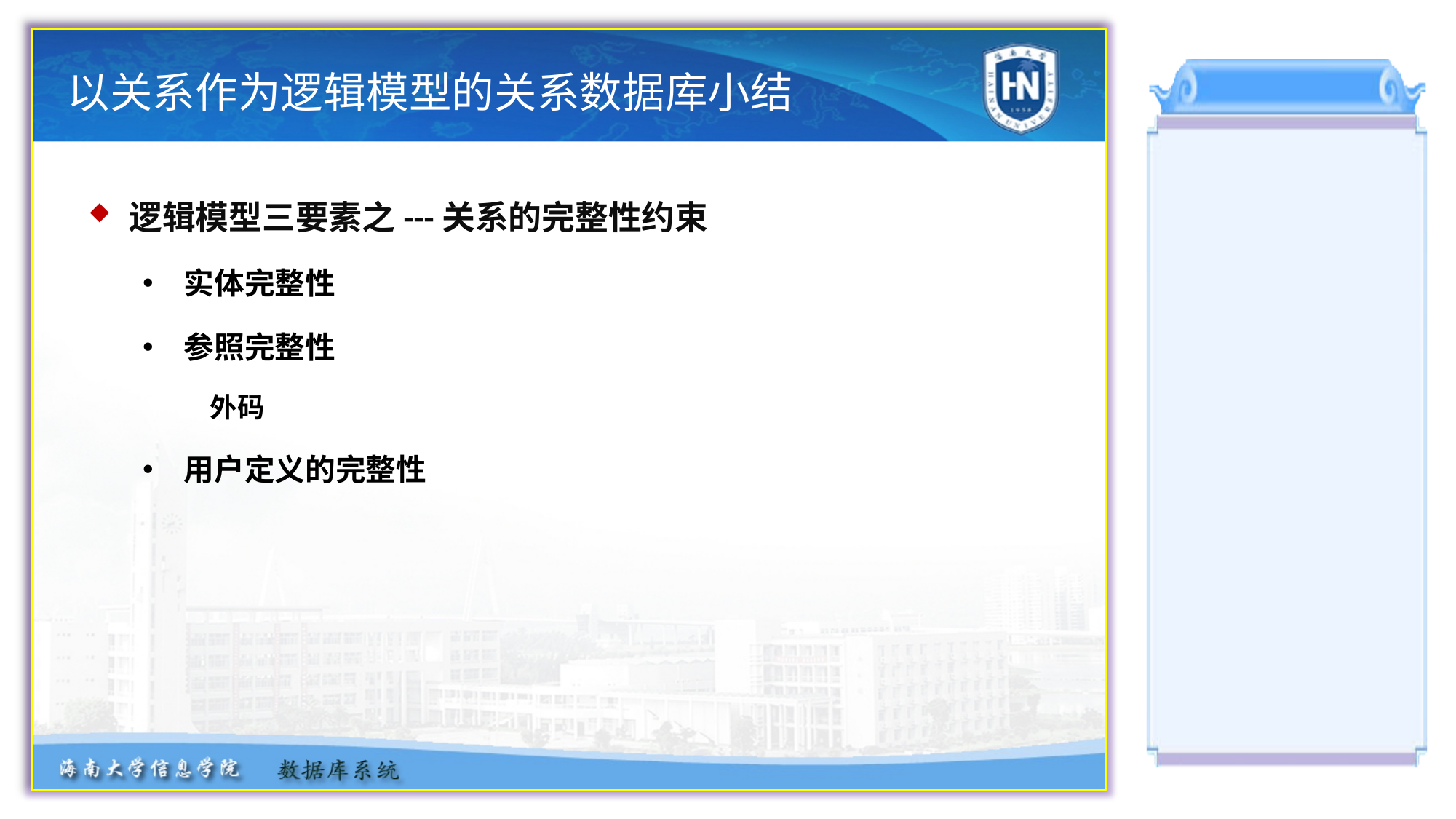

# 以关系作为逻辑模型的关系数据库小结
逻辑模型三要素之---关系的完整性约束
实体完整性
参照完整性
 外码
用户定义的完整性